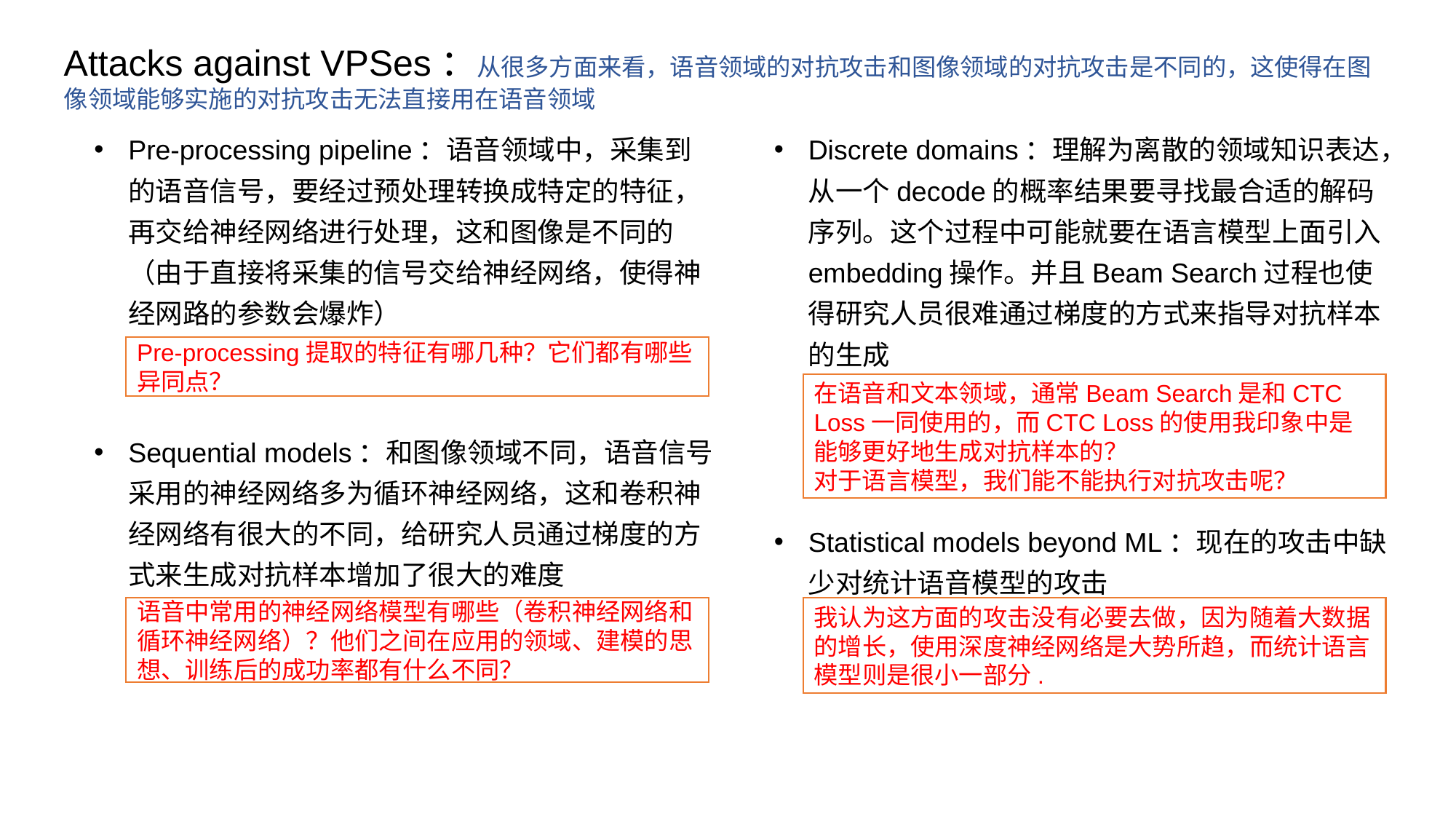

Attacks against VPSes：从很多方面来看，语音领域的对抗攻击和图像领域的对抗攻击是不同的，这使得在图像领域能够实施的对抗攻击无法直接用在语音领域
Pre-processing pipeline：语音领域中，采集到的语音信号，要经过预处理转换成特定的特征，再交给神经网络进行处理，这和图像是不同的（由于直接将采集的信号交给神经网络，使得神经网路的参数会爆炸）
Discrete domains：理解为离散的领域知识表达，从一个decode的概率结果要寻找最合适的解码序列。这个过程中可能就要在语言模型上面引入embedding操作。并且Beam Search过程也使得研究人员很难通过梯度的方式来指导对抗样本的生成
Pre-processing提取的特征有哪几种？它们都有哪些异同点？
在语音和文本领域，通常Beam Search是和CTC Loss一同使用的，而CTC Loss的使用我印象中是能够更好地生成对抗样本的？
对于语言模型，我们能不能执行对抗攻击呢？
Sequential models：和图像领域不同，语音信号采用的神经网络多为循环神经网络，这和卷积神经网络有很大的不同，给研究人员通过梯度的方式来生成对抗样本增加了很大的难度
Statistical models beyond ML：现在的攻击中缺少对统计语音模型的攻击
语音中常用的神经网络模型有哪些（卷积神经网络和循环神经网络）？他们之间在应用的领域、建模的思想、训练后的成功率都有什么不同？
我认为这方面的攻击没有必要去做，因为随着大数据的增长，使用深度神经网络是大势所趋，而统计语言模型则是很小一部分.